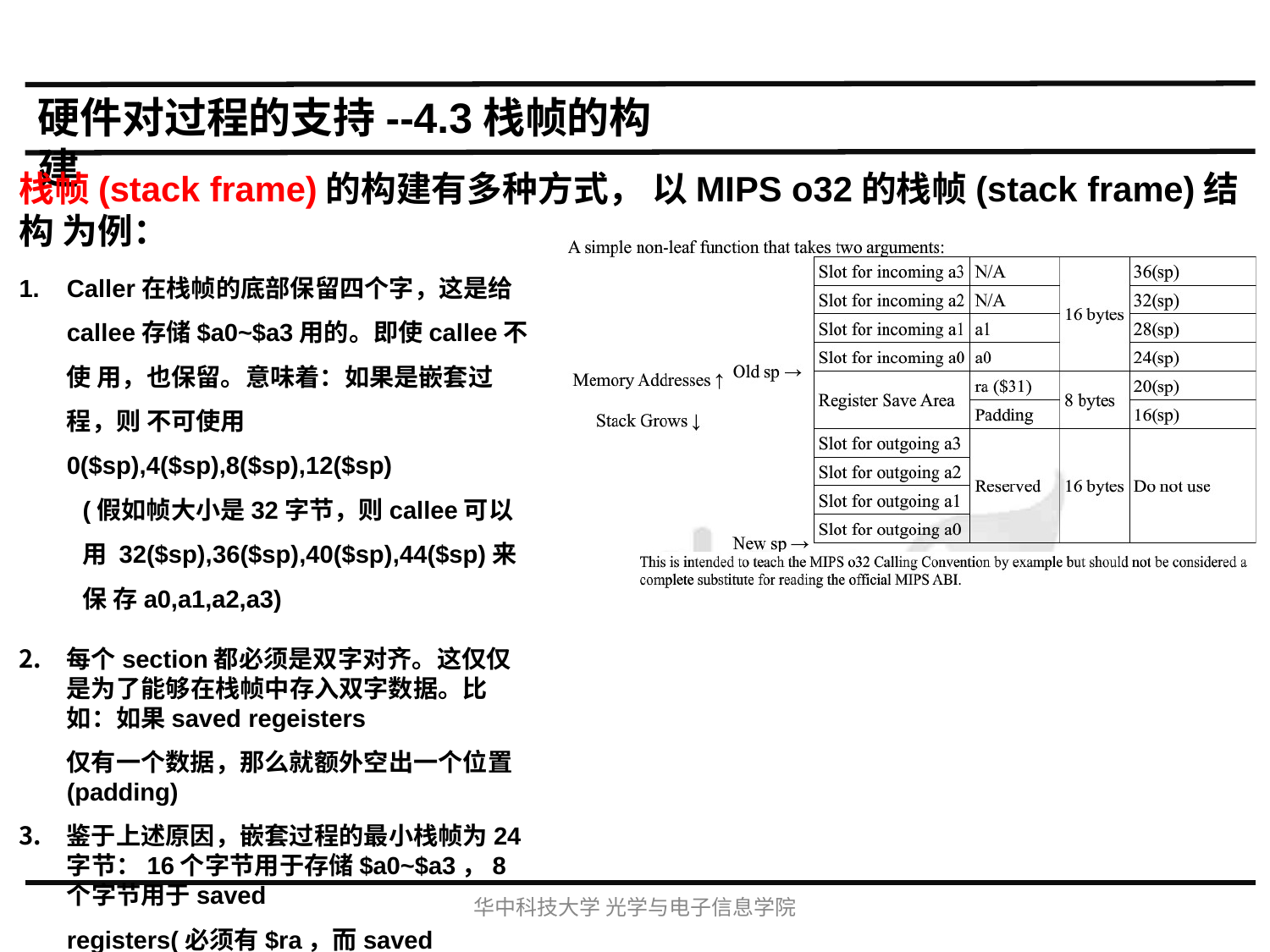

# 硬件对过程的支持--4.3栈帧的构建
栈帧(stack frame)的构建有多种方式， 以MIPS o32的栈帧(stack frame)结构 为例：
Caller在栈帧的底部保留四个字，这是给 callee存储$a0~$a3用的。即使callee不使 用，也保留。意味着：如果是嵌套过程，则 不可使用0($sp),4($sp),8($sp),12($sp)
(假如帧大小是32字节，则callee可以用 32($sp),36($sp),40($sp),44($sp)来保 存a0,a1,a2,a3)

每个section都必须是双字对齐。这仅仅是为了能够在栈帧中存入双字数据。比如：如果saved regeisters
仅有一个数据，那么就额外空出一个位置(padding)
鉴于上述原因，嵌套过程的最小栈帧为24字节：16个字节用于存储$a0~$a3，8个字节用于saved
registers(必须有$ra，而saved registers需要双字对齐)
叶过程的最小栈帧为0字节

华中科技大学光学与电子信息学院